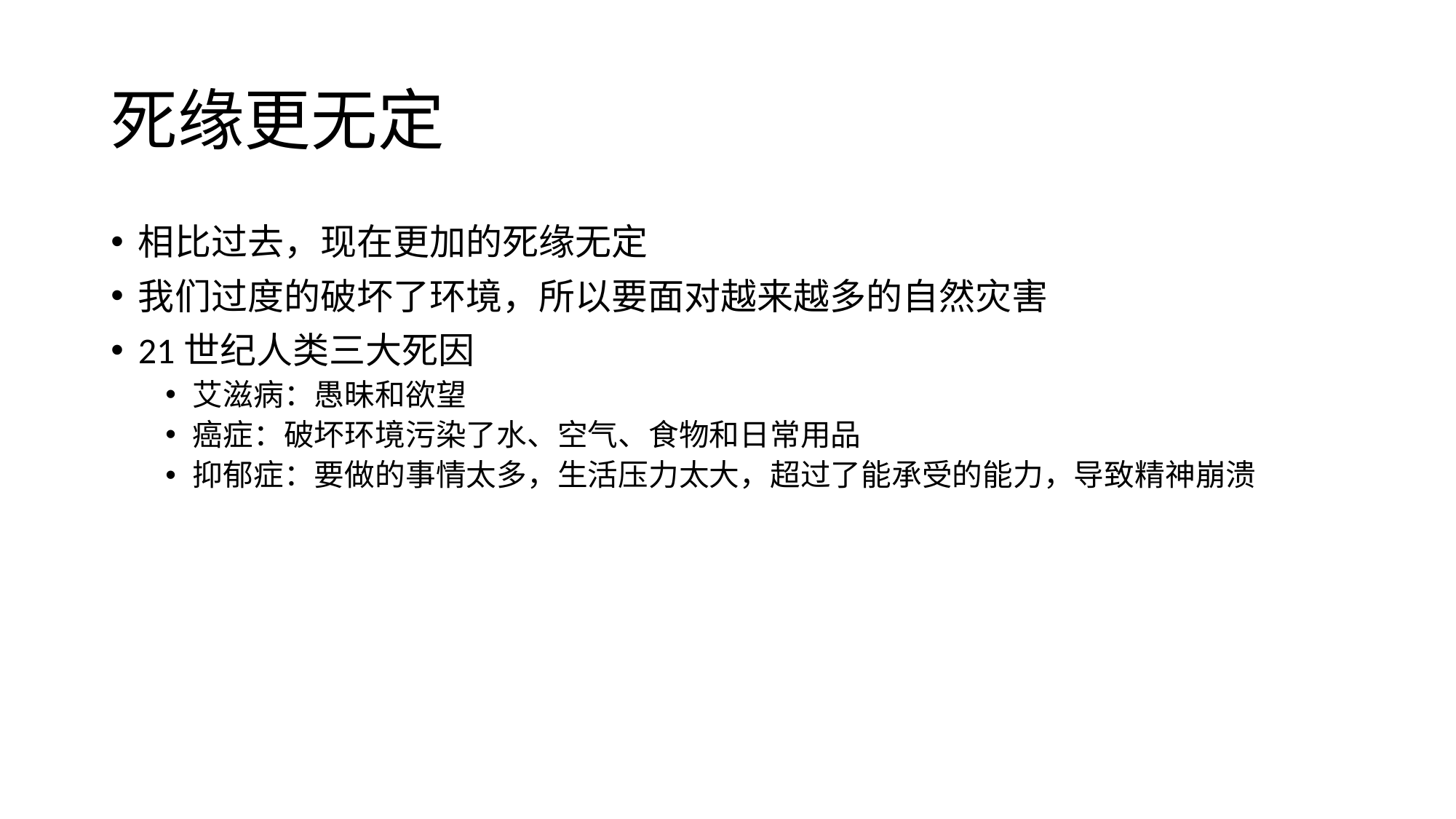

# 死缘更无定
相比过去，现在更加的死缘无定
我们过度的破坏了环境，所以要面对越来越多的自然灾害
21世纪人类三大死因
艾滋病：愚昧和欲望
癌症：破坏环境污染了水、空气、食物和日常用品
抑郁症：要做的事情太多，生活压力太大，超过了能承受的能力，导致精神崩溃